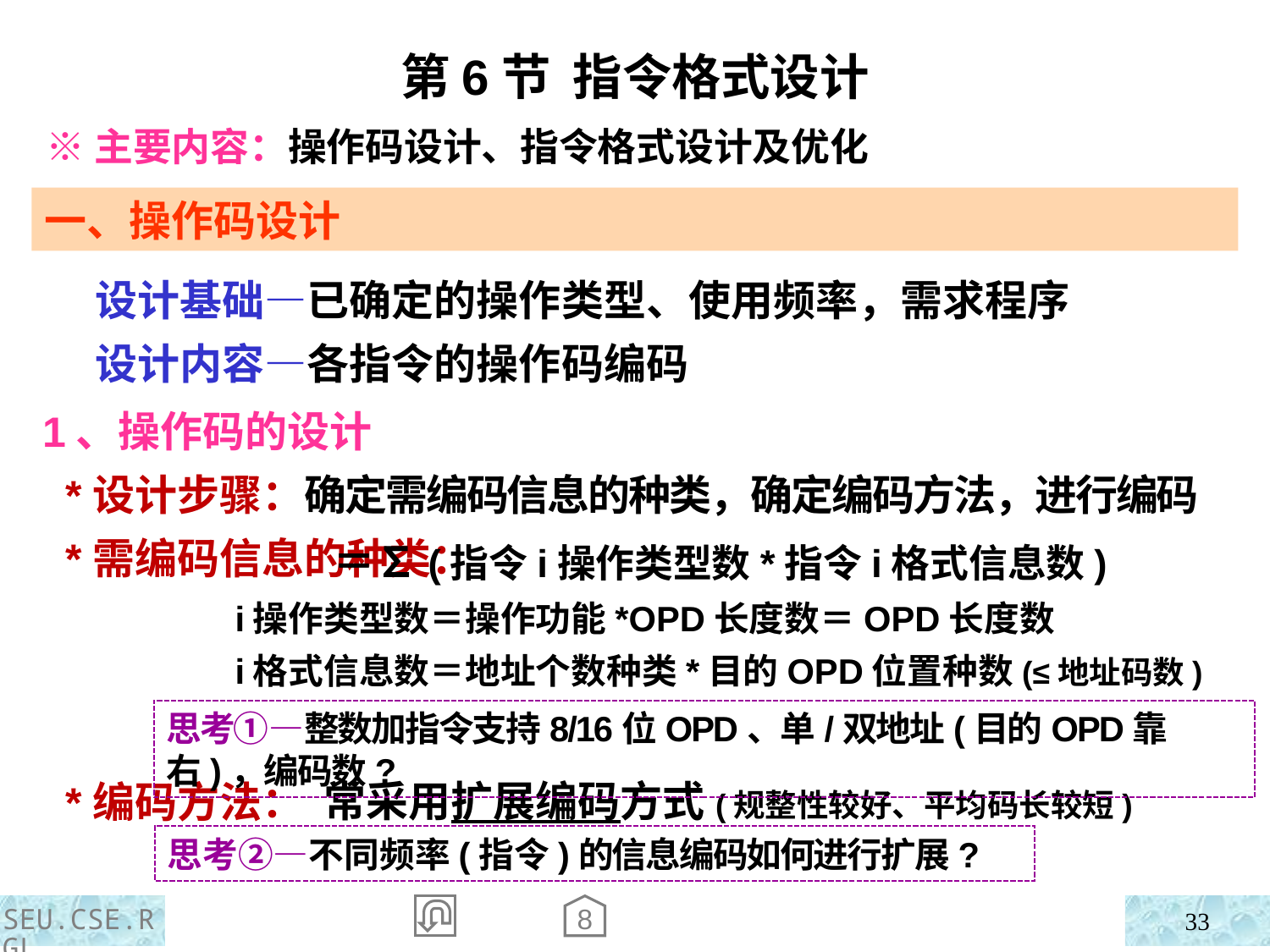

第6节  指令格式设计
 ※主要内容：操作码设计、指令格式设计及优化
一、操作码设计
    设计基础—已确定的操作类型、使用频率，需求程序
    设计内容—各指令的操作码编码
1、操作码的设计
  *设计步骤：确定需编码信息的种类，确定编码方法，进行编码
  *需编码信息的种类：

  *编码方法：
              ＝∑(指令i操作类型数*指令i格式信息数)
    i操作类型数＝操作功能*OPD长度数＝OPD长度数
    i格式信息数＝地址个数种类*目的OPD位置种数(≤地址码数)
思考①—整数加指令支持8/16位OPD、单/双地址(目的OPD靠右)，编码数?
常采用扩展编码方式(规整性较好、平均码长较短)
思考②—不同频率(指令)的信息编码如何进行扩展?

8
SEU.CSE.RGL
33